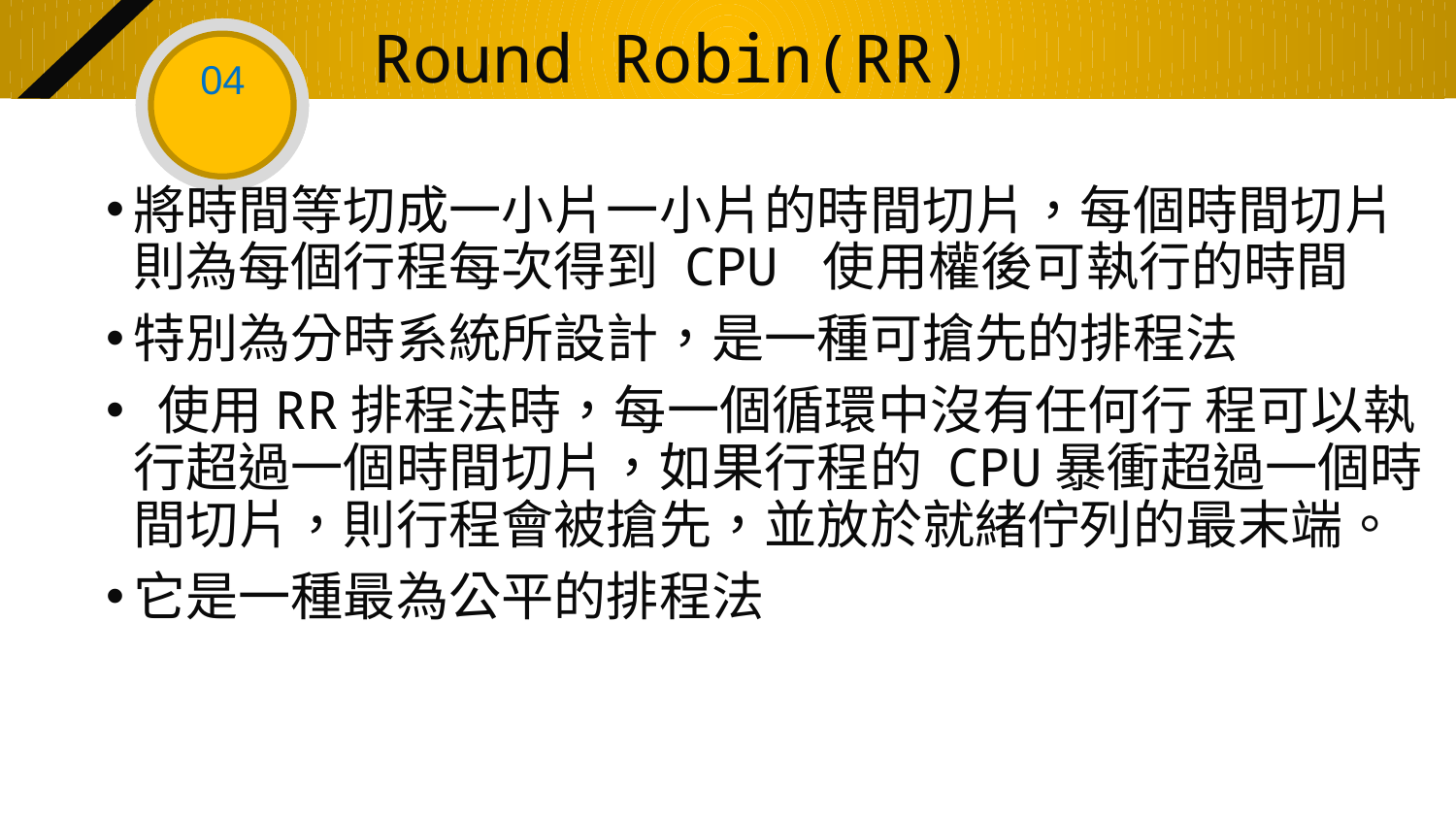

04

01
Round Robin(RR)
將時間等切成一小片一小片的時間切片，每個時間切片則為每個行程每次得到 CPU 使用權後可執行的時間
特別為分時系統所設計，是一種可搶先的排程法
 使用RR排程法時，每一個循環中沒有任何行 程可以執行超過一個時間切片，如果行程的 CPU暴衝超過一個時間切片，則行程會被搶先，並放於就緒佇列的最末端。
它是一種最為公平的排程法